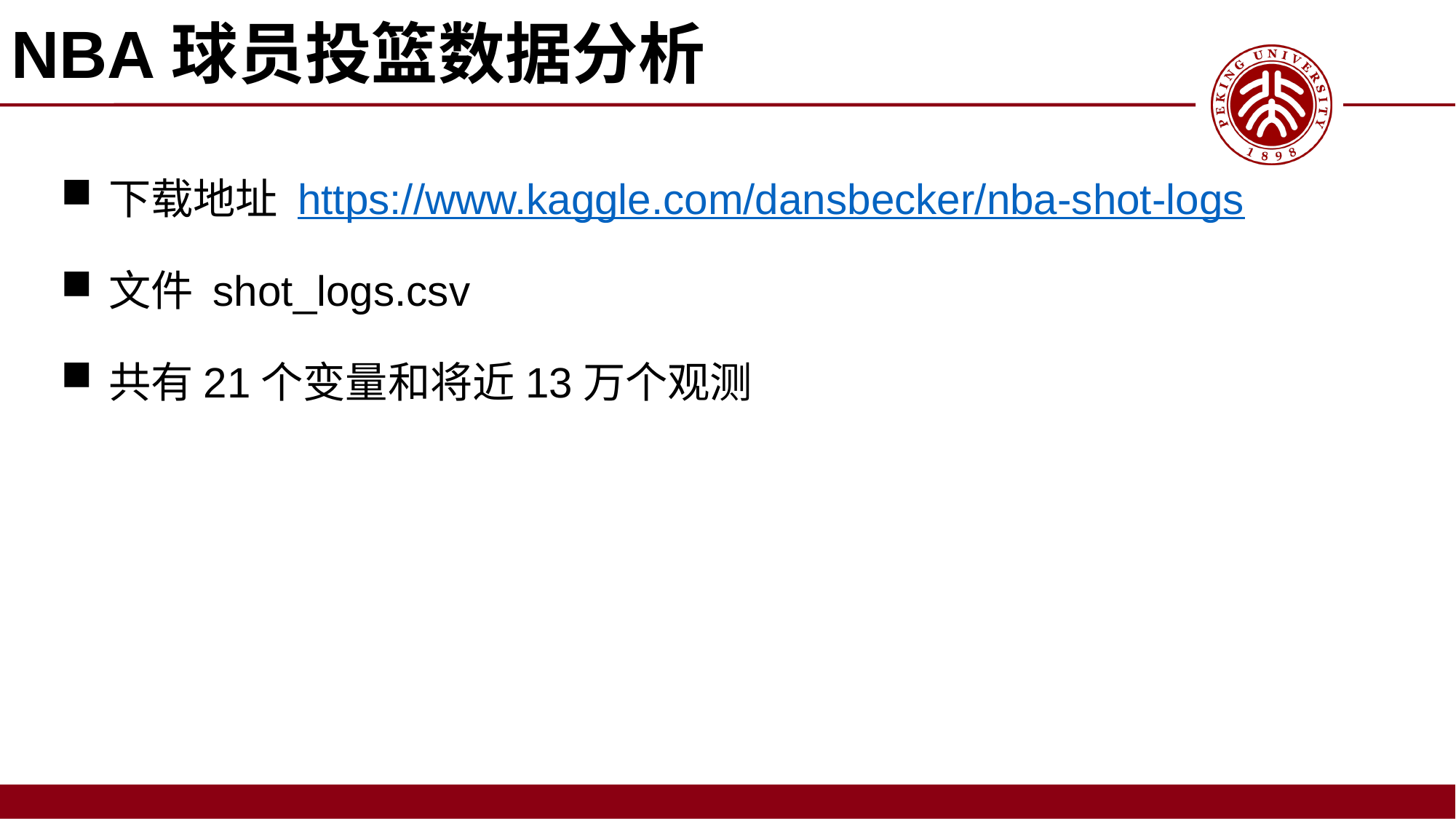

# NBA球员投篮数据分析
下载地址 https://www.kaggle.com/dansbecker/nba-shot-logs
文件 shot_logs.csv
共有21个变量和将近13万个观测